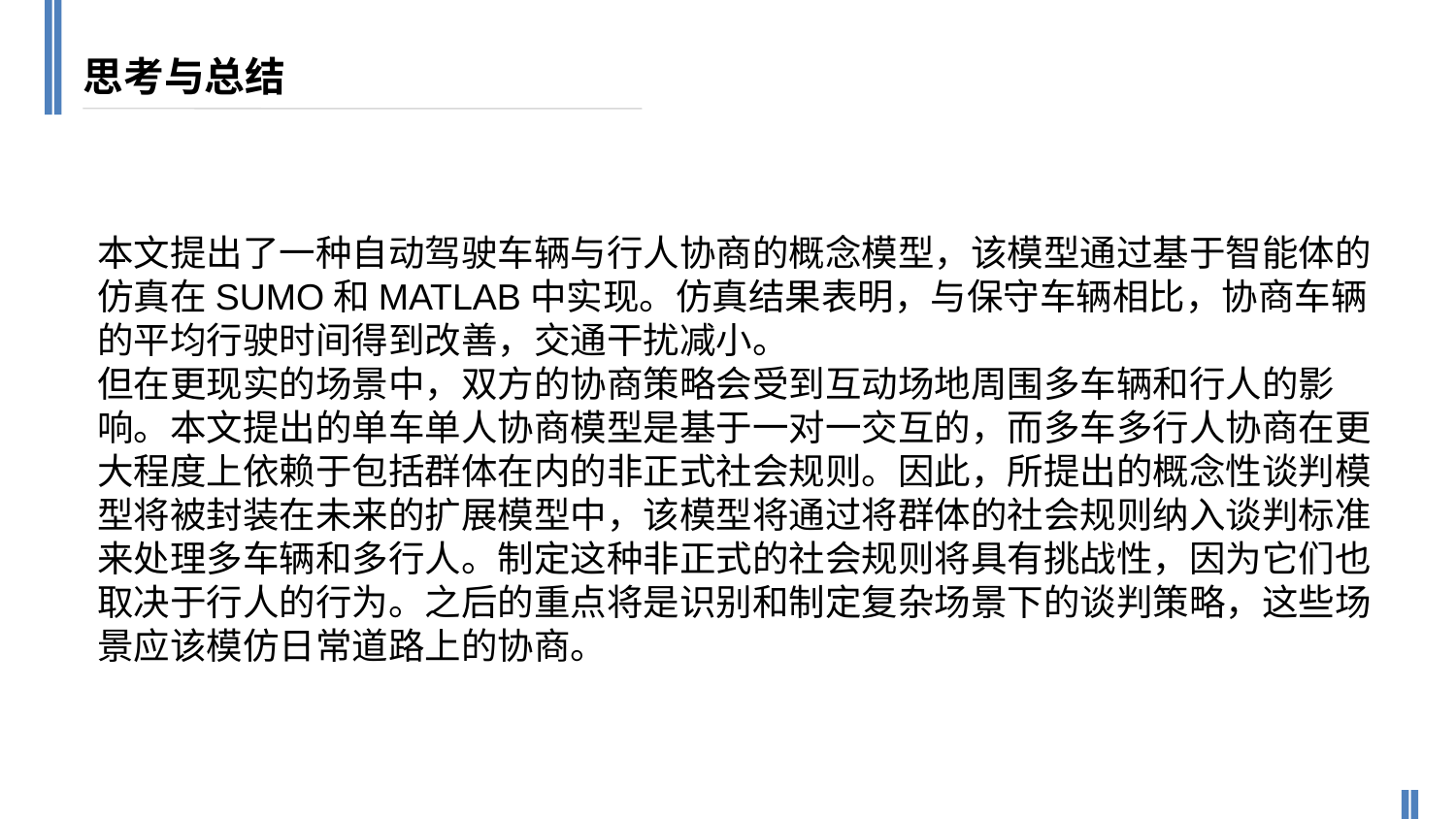

思考与总结
本文提出了一种自动驾驶车辆与行人协商的概念模型，该模型通过基于智能体的仿真在SUMO和MATLAB中实现。仿真结果表明，与保守车辆相比，协商车辆的平均行驶时间得到改善，交通干扰减小。
但在更现实的场景中，双方的协商策略会受到互动场地周围多车辆和行人的影响。本文提出的单车单人协商模型是基于一对一交互的，而多车多行人协商在更大程度上依赖于包括群体在内的非正式社会规则。因此，所提出的概念性谈判模型将被封装在未来的扩展模型中，该模型将通过将群体的社会规则纳入谈判标准来处理多车辆和多行人。制定这种非正式的社会规则将具有挑战性，因为它们也取决于行人的行为。之后的重点将是识别和制定复杂场景下的谈判策略，这些场景应该模仿日常道路上的协商。